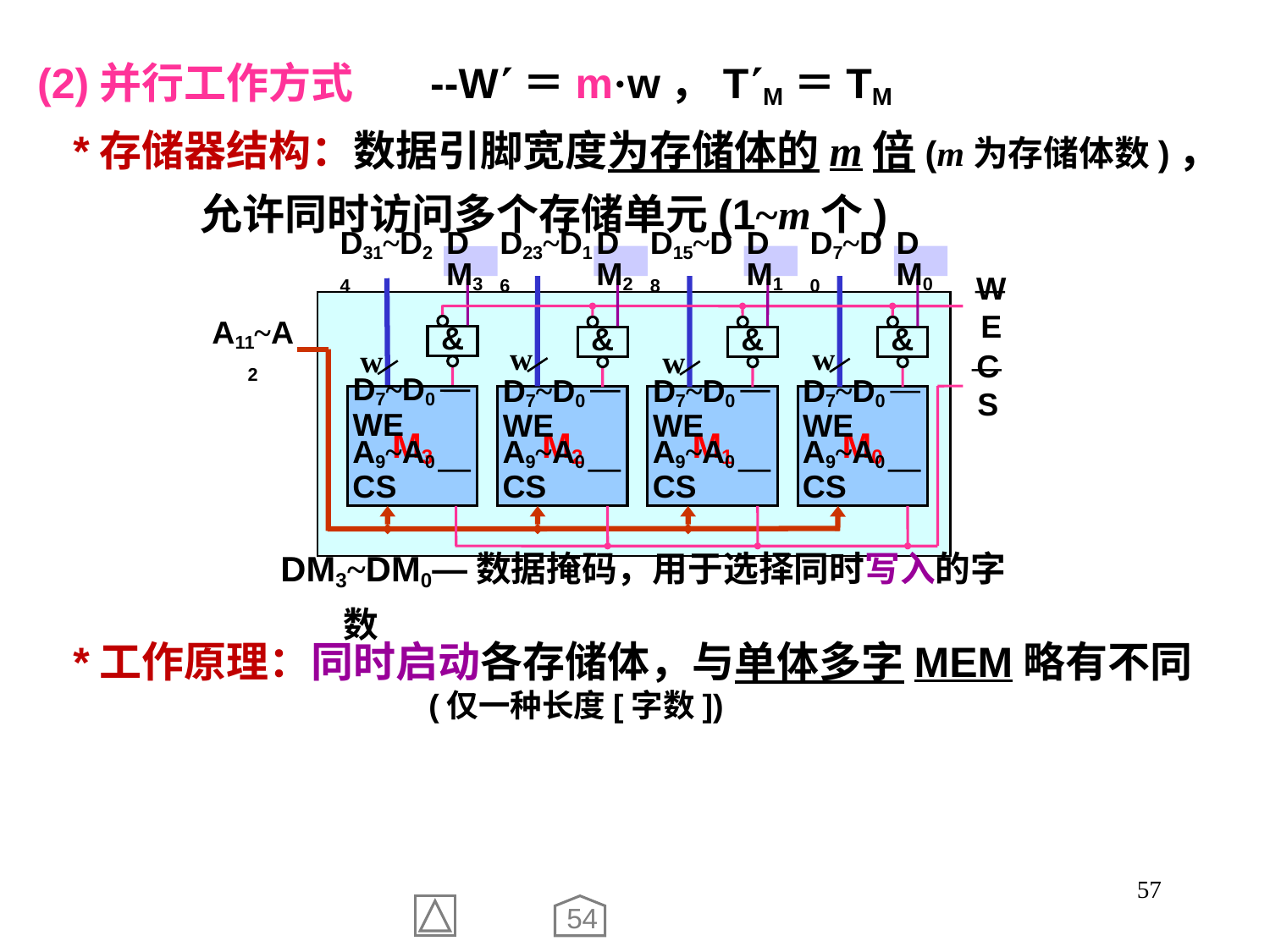

(2)并行工作方式       --W′＝m·w，T′M＝TM
   *存储器结构：数据引脚宽度为存储体的m倍(m为存储体数)，
                允许同时访问多个存储单元(1~m个)
D23~D16
DM2
D15~D8
DM1
D7~D0
DM0
D31~D24
DM3

WE

&
&
&
&
A11~A2
w
w
w

w

CS

M3
D7~D0 WE

A9~A0 CS

M2
D7~D0 WE

A9~A0 CS

M1
D7~D0 WE

A9~A0 CS

M0
D7~D0 WE

A9~A0 CS

DM3~DM0—数据掩码，用于选择同时写入的字数
   *工作原理：同时启动各存储体，与单体多字MEM略有不同
                                            (仅一种长度[字数])
57

54